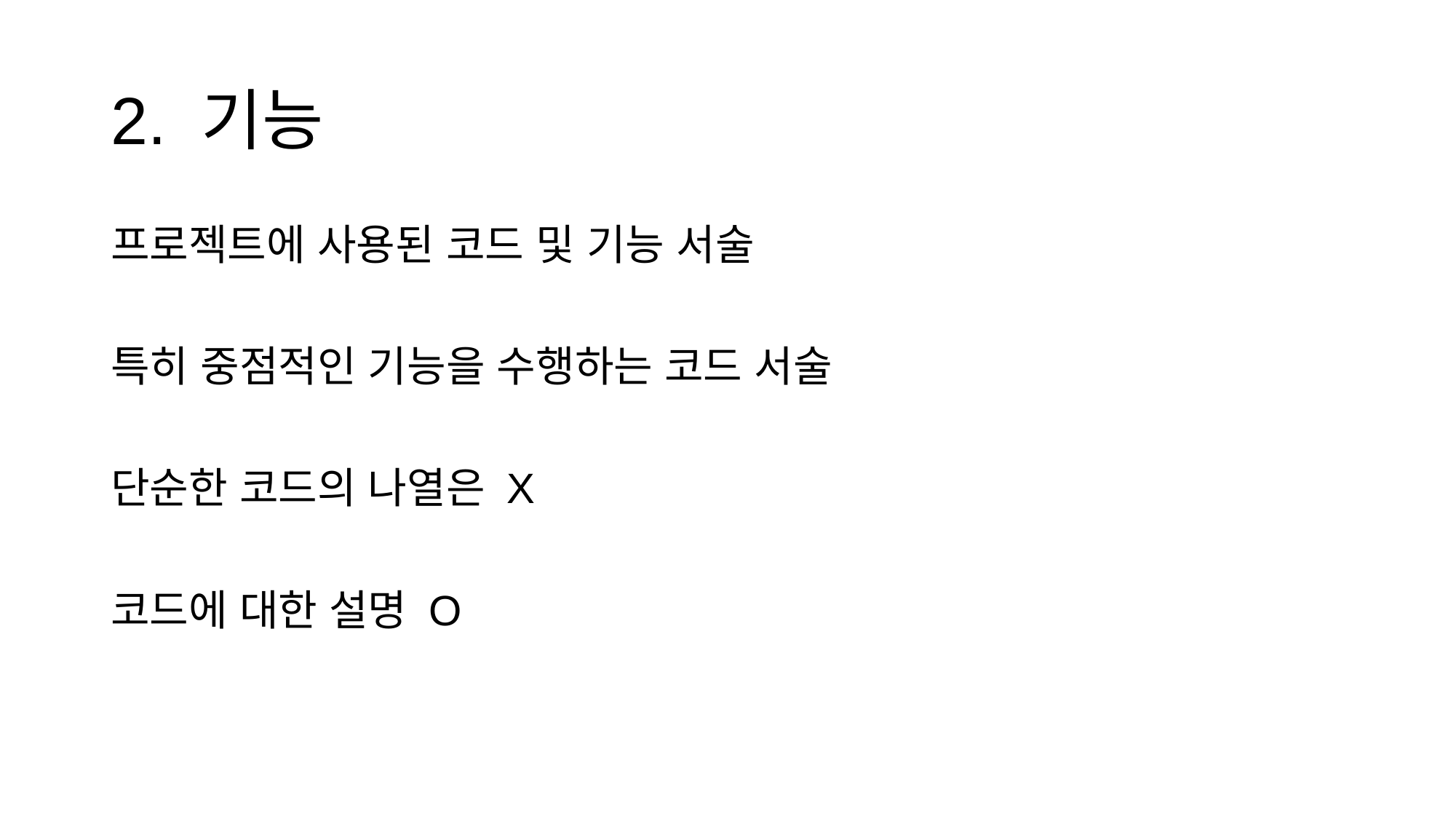

# 2. 기능
프로젝트에 사용된 코드 및 기능 서술

특히 중점적인 기능을 수행하는 코드 서술

단순한 코드의 나열은 X

코드에 대한 설명 O